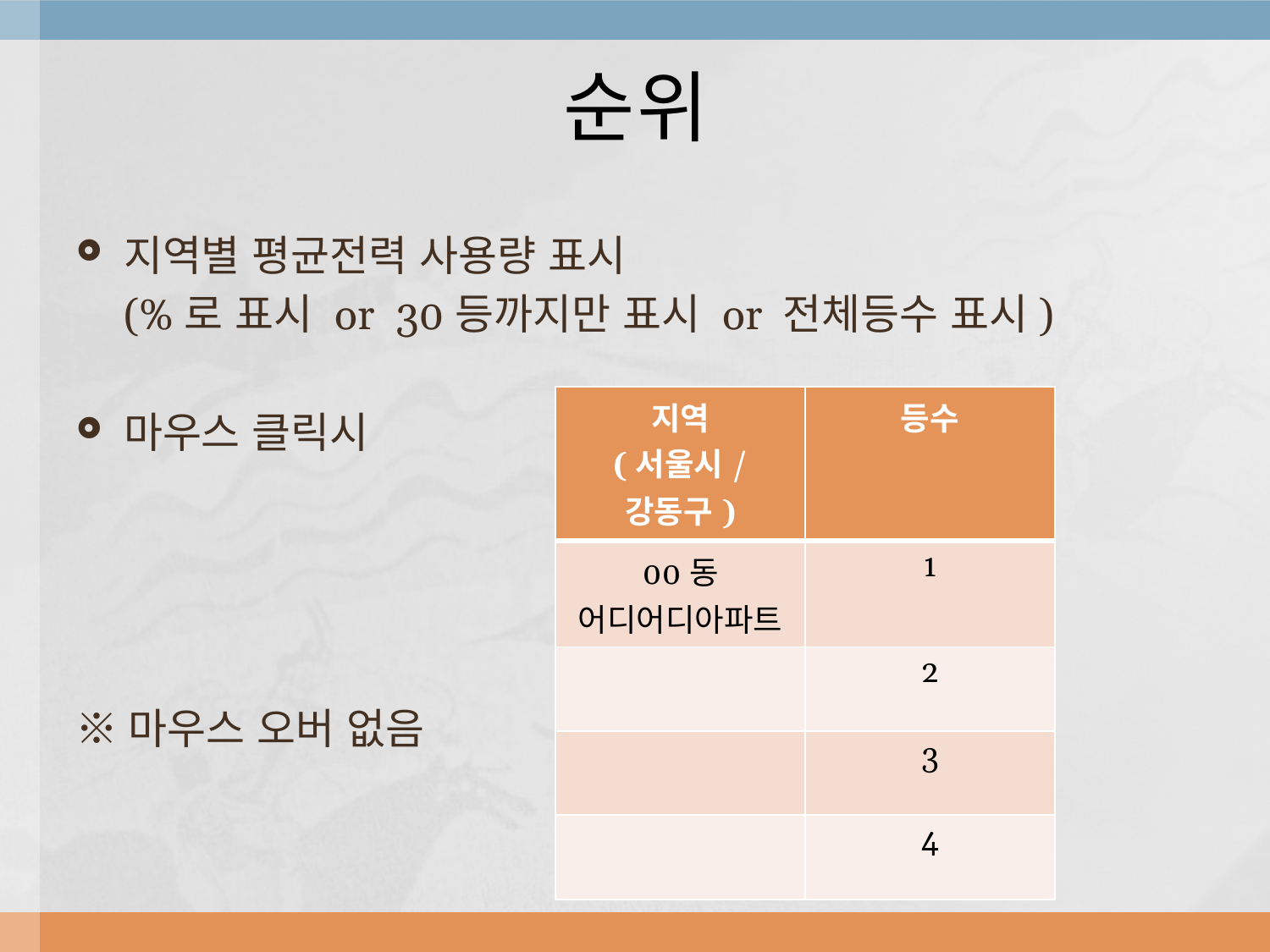

# 순위
지역별 평균전력 사용량 표시
	(%로 표시 or  30등까지만 표시 or 전체등수 표시)

마우스 클릭시

※마우스 오버 없음
| 지역 (서울시/ 강동구) | 등수 |
| --- | --- |
| 00동 어디어디아파트 | 1 |
|  | 2 |
|  | 3 |
|  | 4 |